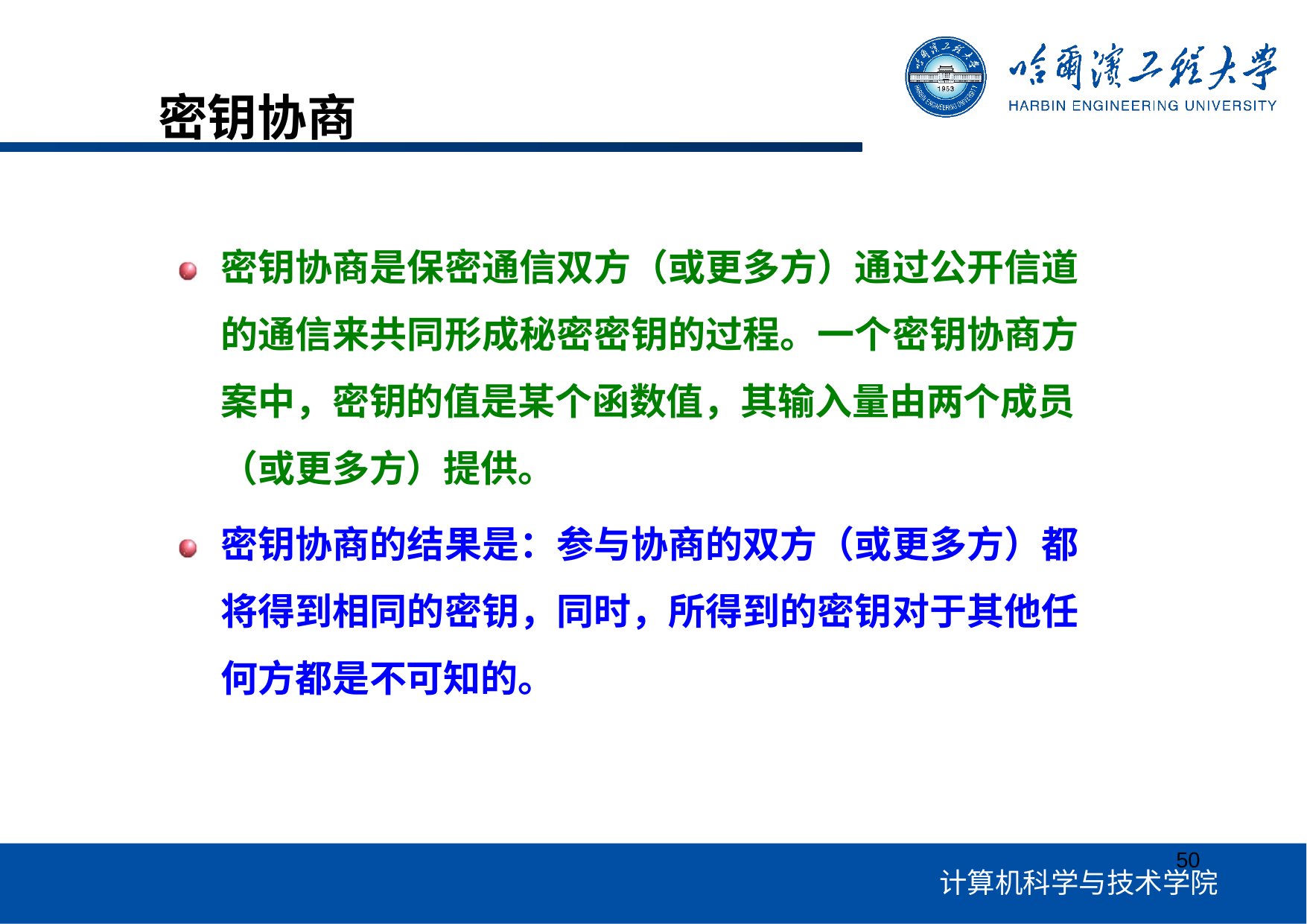

# 密钥协商
密钥协商是保密通信双方（或更多方）通过公开信道 的通信来共同形成秘密密钥的过程。一个密钥协商方 案中，密钥的值是某个函数值，其输入量由两个成员
（或更多方）提供。
密钥协商的结果是：参与协商的双方（或更多方）都 将得到相同的密钥，同时，所得到的密钥对于其他任 何方都是不可知的。

50